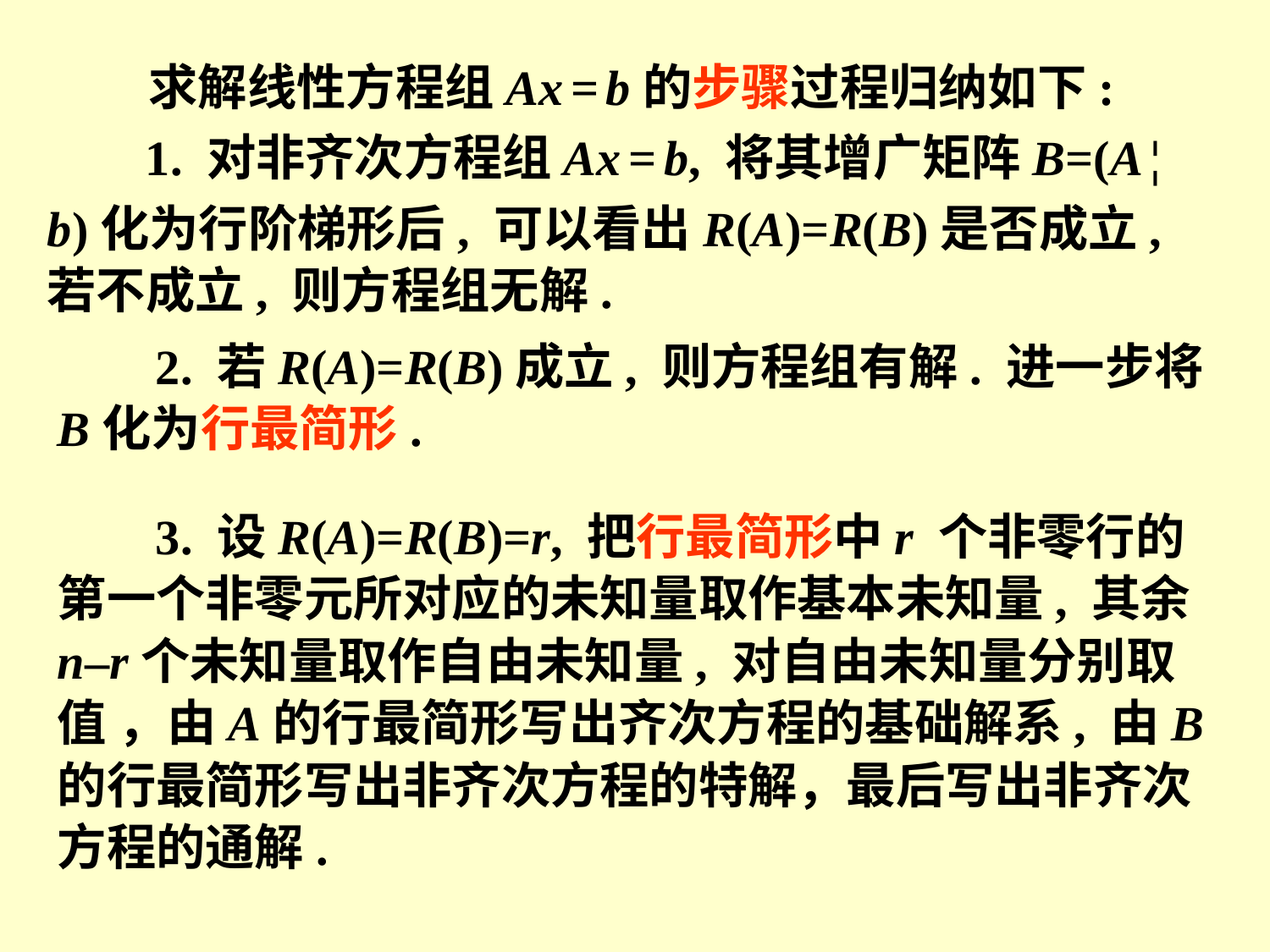

求解线性方程组Ax = b的步骤过程归纳如下:
        1. 对非齐次方程组Ax = b, 将其增广矩阵B=(A ¦ b)化为行阶梯形后, 可以看出R(A)=R(B)是否成立, 若不成立, 则方程组无解.
        2. 若R(A)=R(B)成立, 则方程组有解. 进一步将B化为行最简形.
        3. 设R(A)=R(B)=r, 把行最简形中r 个非零行的第一个非零元所对应的未知量取作基本未知量, 其余n–r个未知量取作自由未知量, 对自由未知量分别取值 ，由A的行最简形写出齐次方程的基础解系, 由B的行最简形写出非齐次方程的特解，最后写出非齐次方程的通解.